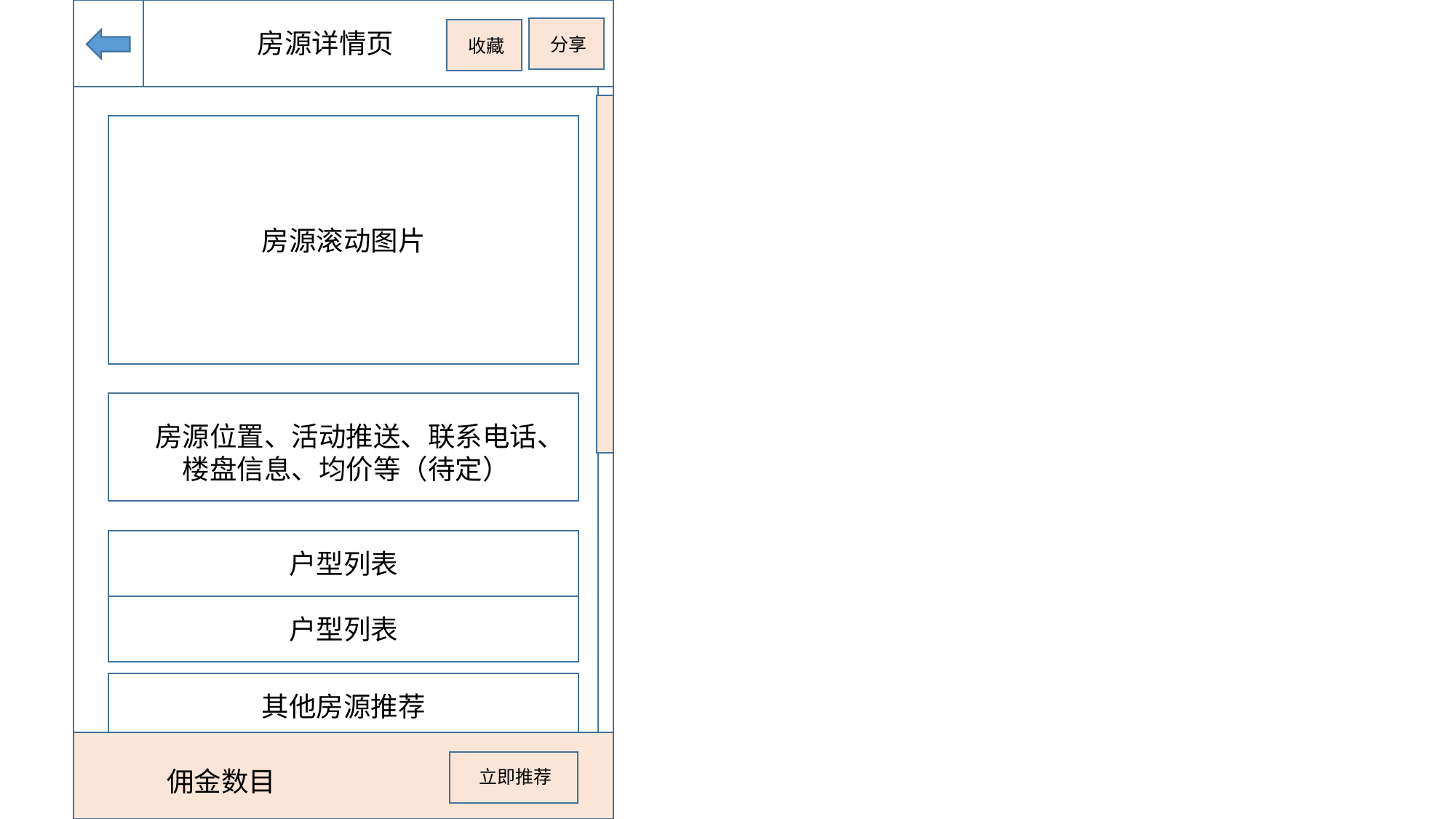

房源详情页
分享

收藏

房源滚动图片

房源位置、活动推送、联系电话、楼盘信息、均价等（待定）

户型列表

户型列表

其他房源推荐

其他房源推荐

佣金数目
立即推荐